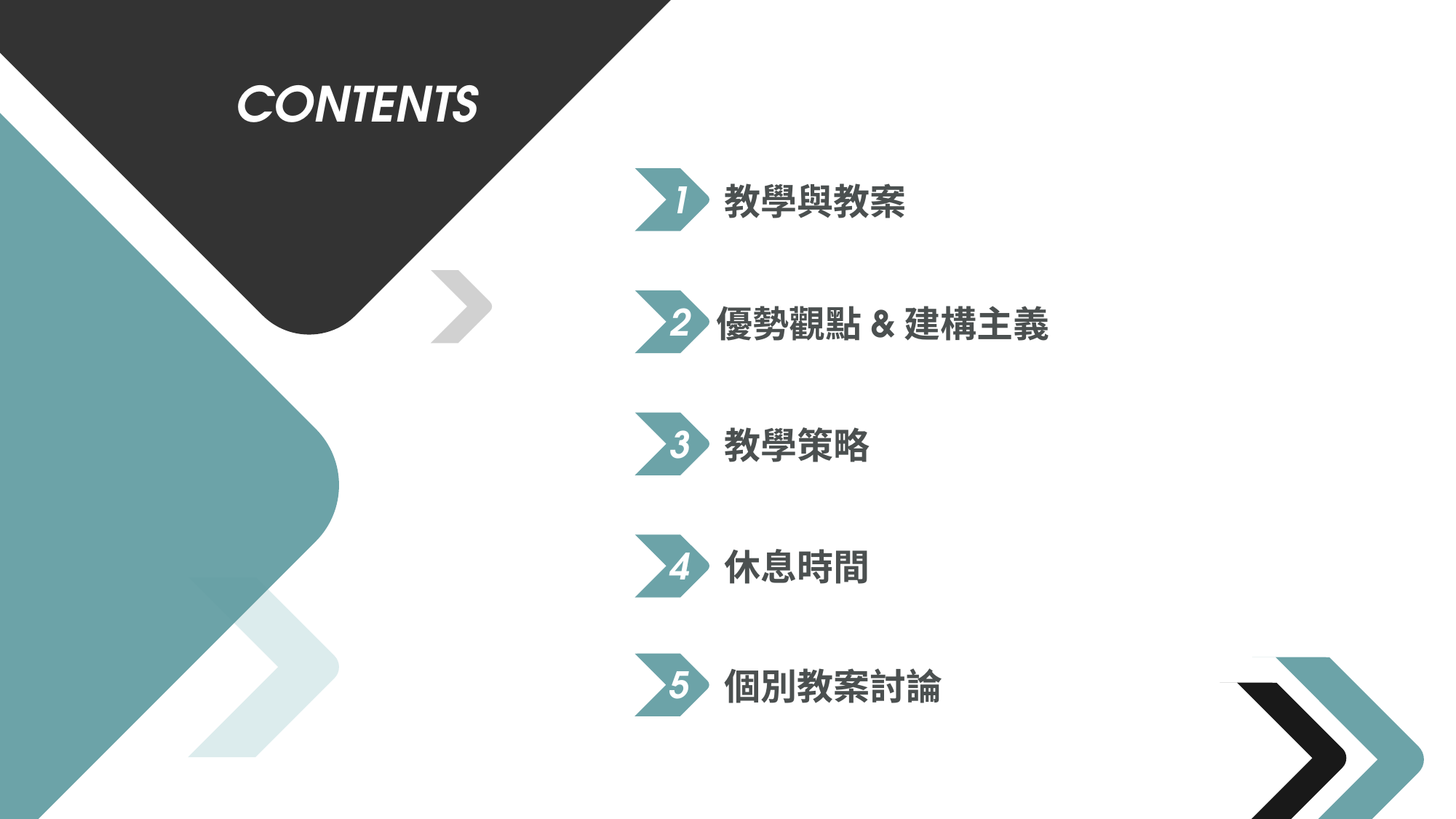

CONTENTS
https://www.ypppt.com/

1
教學與教案

2
優勢觀點&建構主義

3
教學策略

4
休息時間

5
個別教案討論